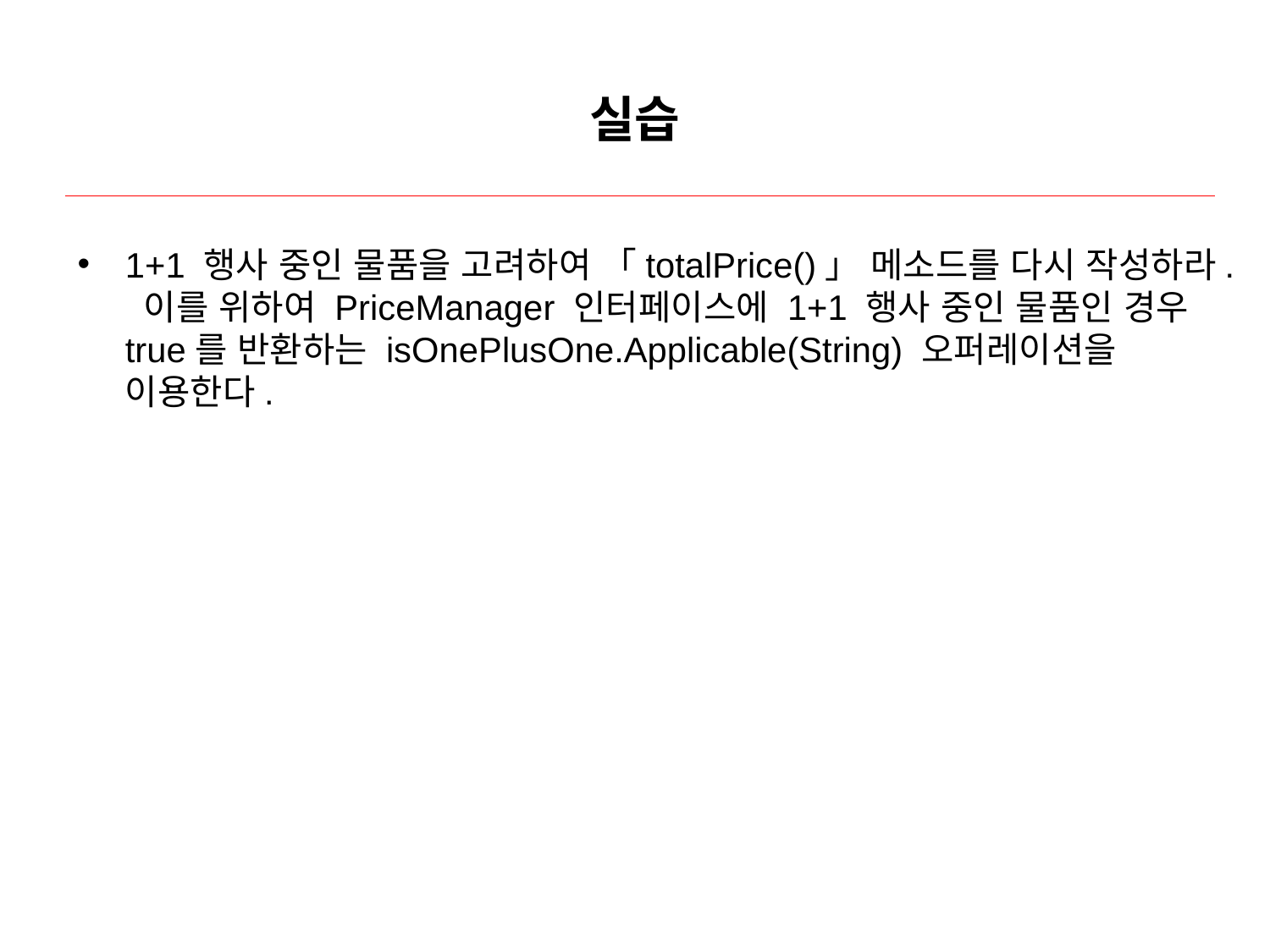

# 실습
1+1 행사 중인 물품을 고려하여 「totalPrice()」 메소드를 다시 작성하라.  이를 위하여 PriceManager 인터페이스에 1+1 행사 중인 물품인 경우 true를 반환하는 isOnePlusOne.Applicable(String) 오퍼레이션을 이용한다.